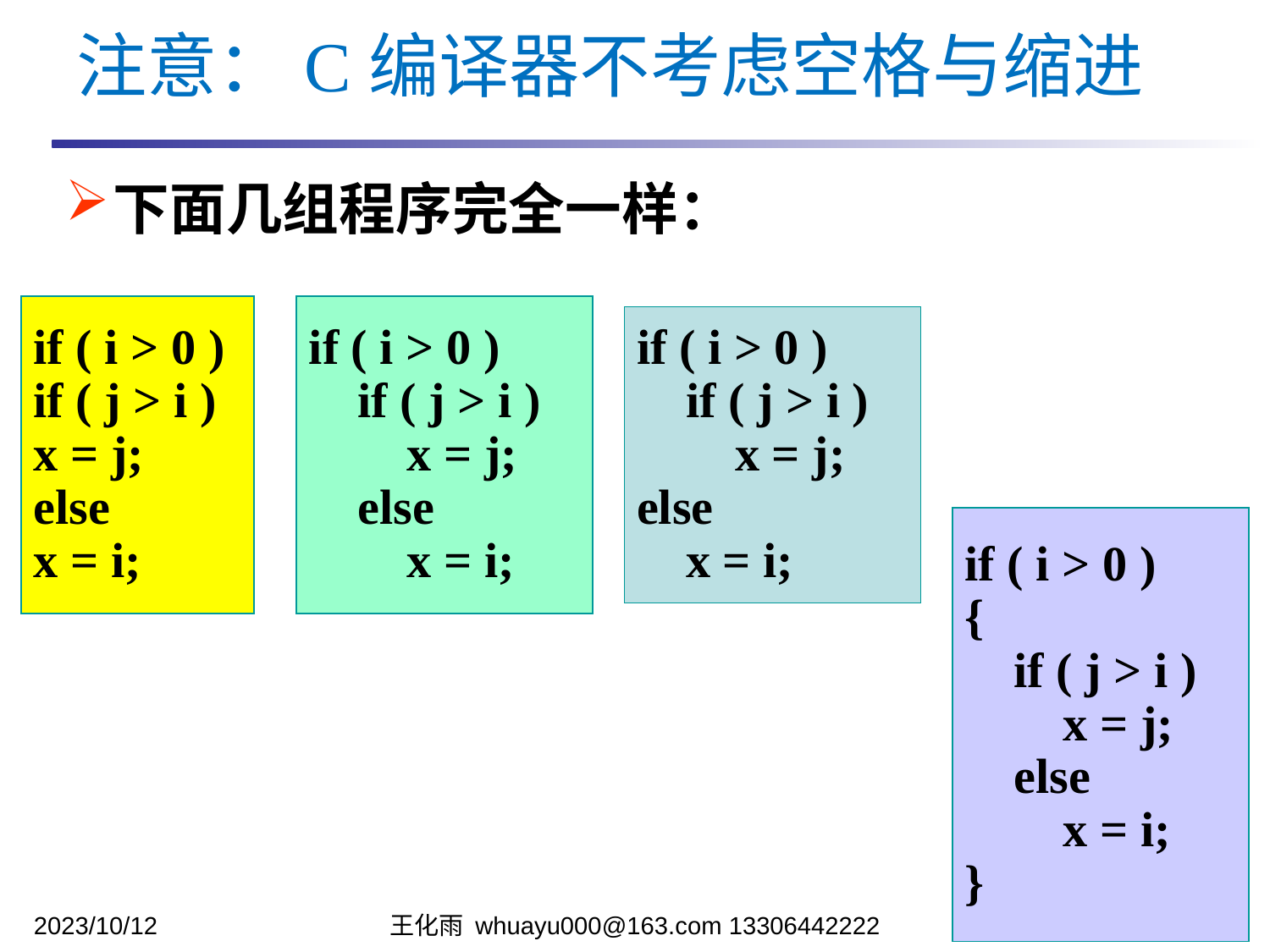

注意：C编译器不考虑空格与缩进
下面几组程序完全一样：
if ( i > 0 )
if ( j > i )
x = j;
else
x = i;
if ( i > 0 )
    if ( j > i )
        x = j;
    else
        x = i;
if ( i > 0 )
    if ( j > i )
        x = j;
else
    x = i;
if ( i > 0 )
{
    if ( j > i )
        x = j;
    else
        x = i;
}
2023/10/12
王化雨 whuayu000@163.com 13306442222
9/35